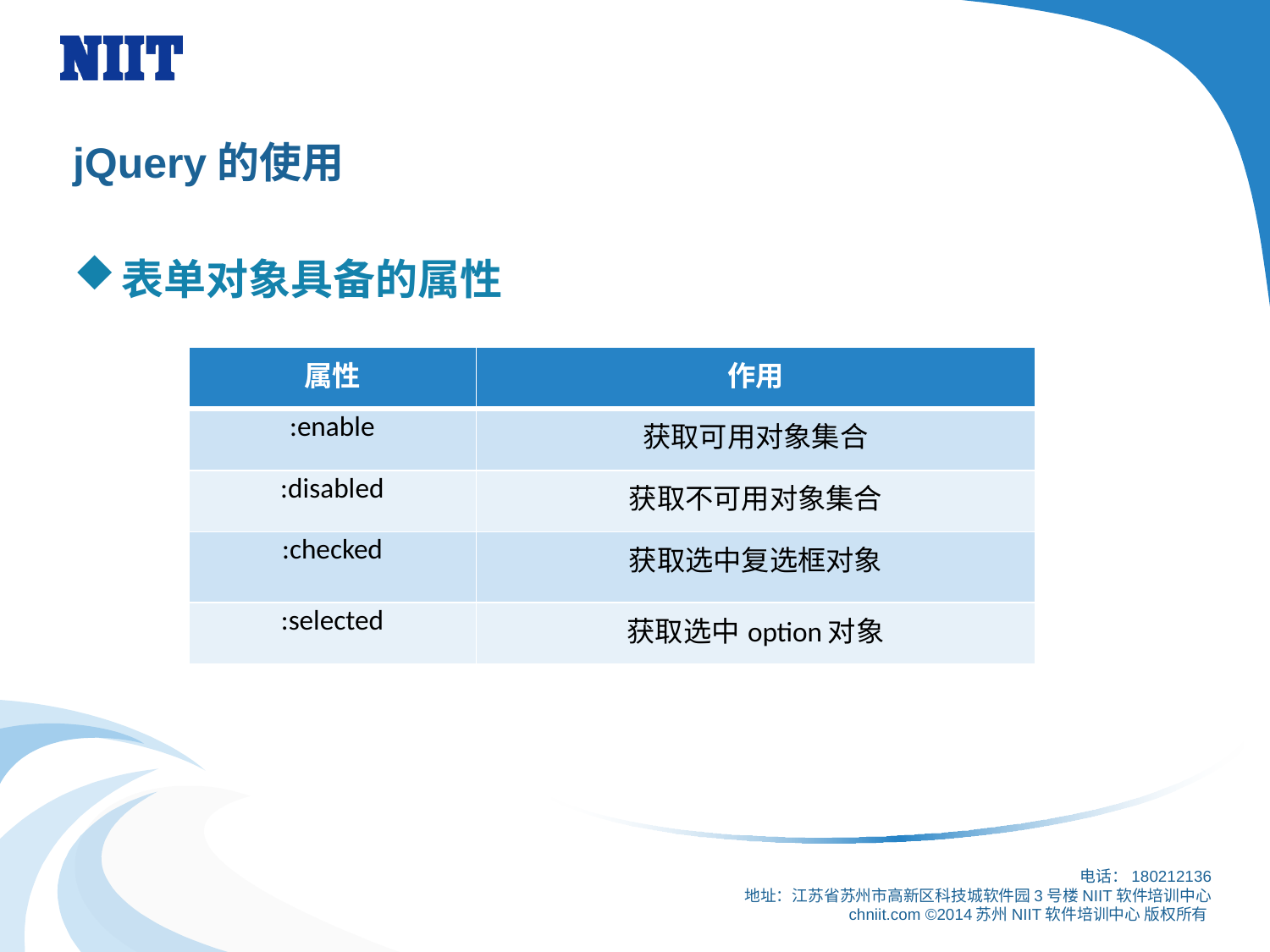

# jQuery的使用
表单对象具备的属性
| 属性 | 作用 |
| --- | --- |
| :enable | 获取可用对象集合 |
| :disabled | 获取不可用对象集合 |
| :checked | 获取选中复选框对象 |
| :selected | 获取选中option对象 |